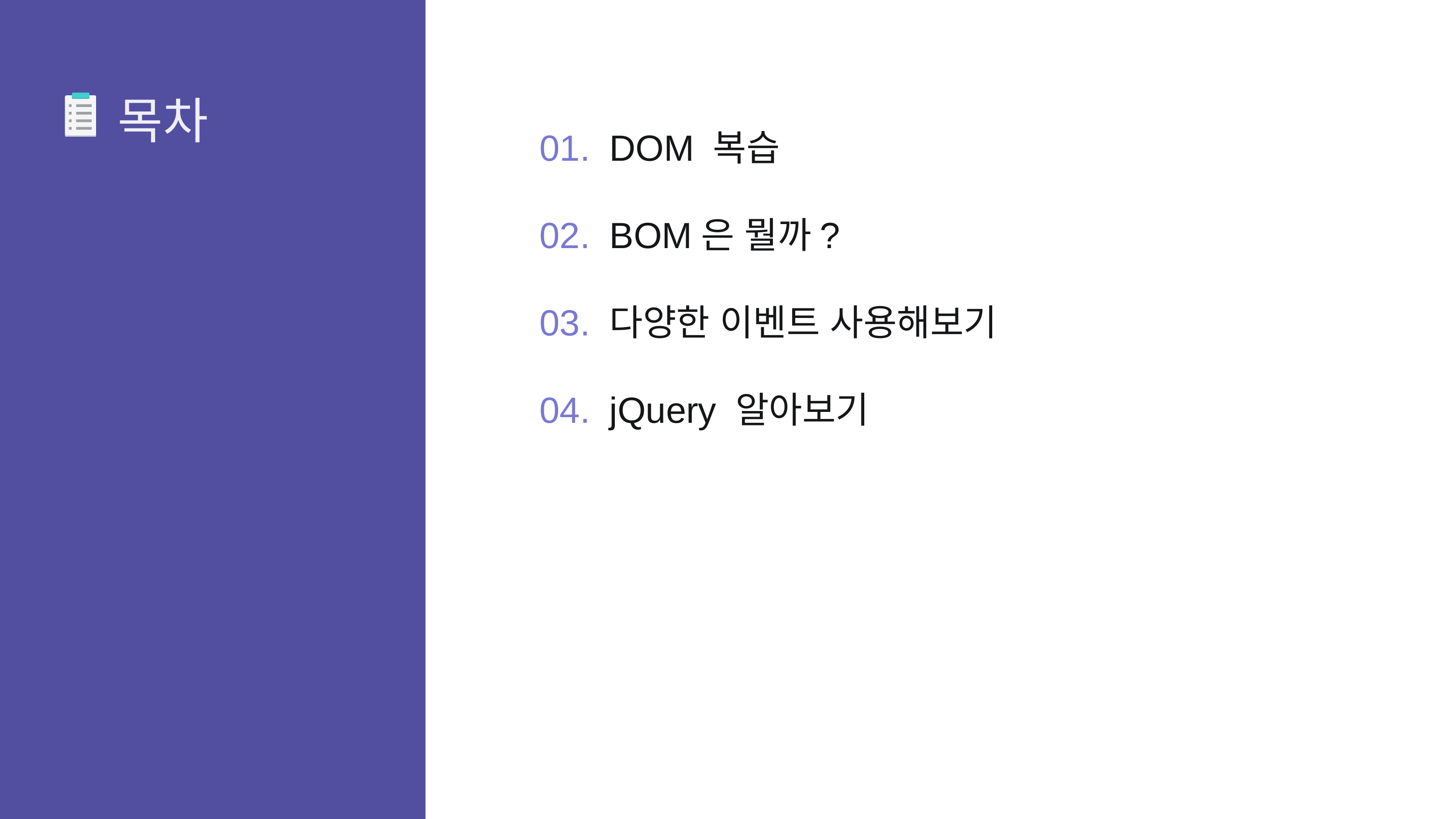

DOM 복습
BOM은 뭘까?
다양한 이벤트 사용해보기
jQuery 알아보기
01.
02.
03.
04.